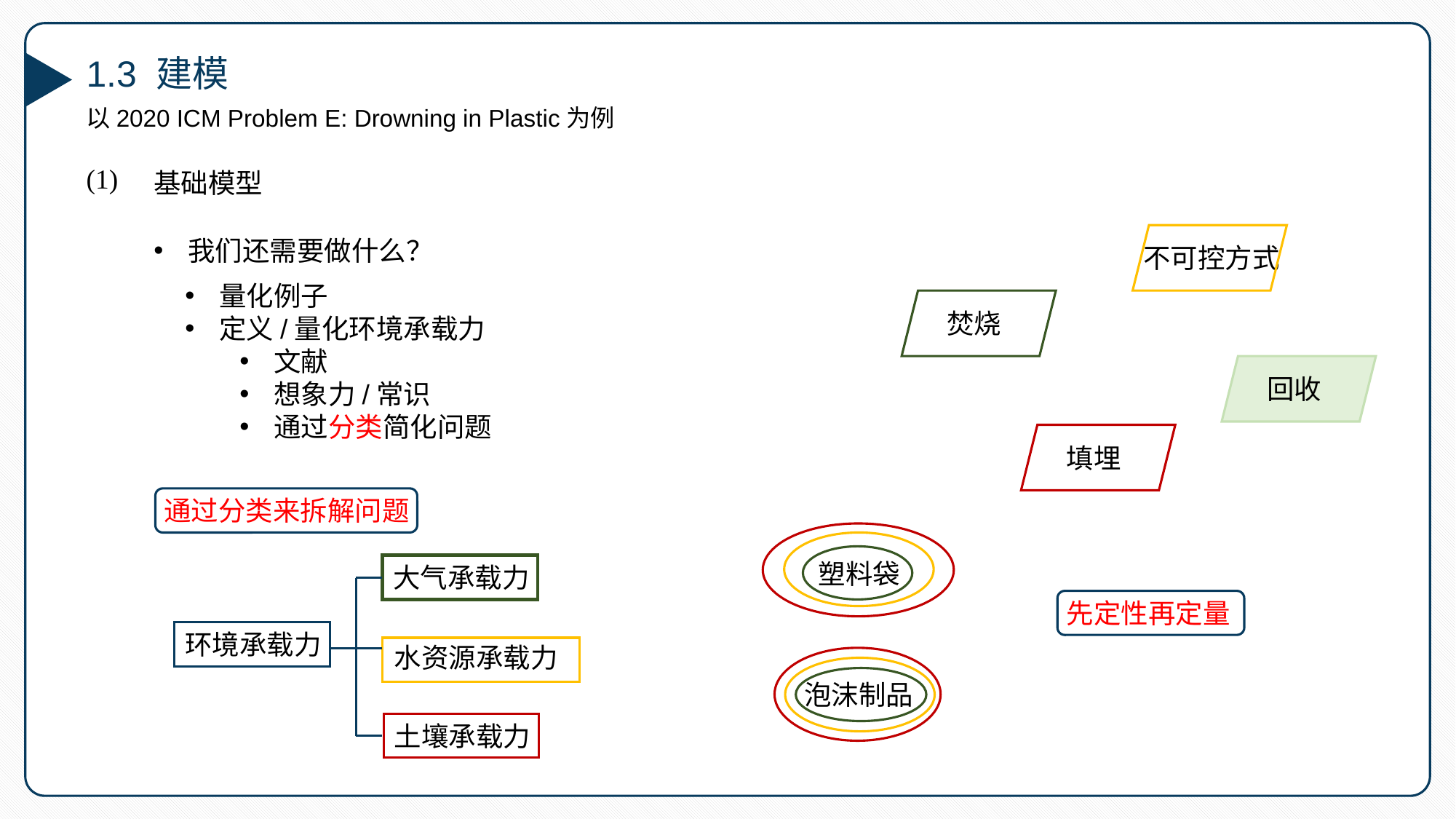

1.3 建模

以2020 ICM Problem E: Drowning in Plastic为例
(1)
基础模型

不可控方式
我们还需要做什么？
量化例子
定义/量化环境承载力
文献
想象力/常识
通过分类简化问题

焚烧

回收

填埋
通过分类来拆解问题

塑料袋
大气承载力

环境承载力

水资源承载力

土壤承载力

先定性再定量

泡沫制品